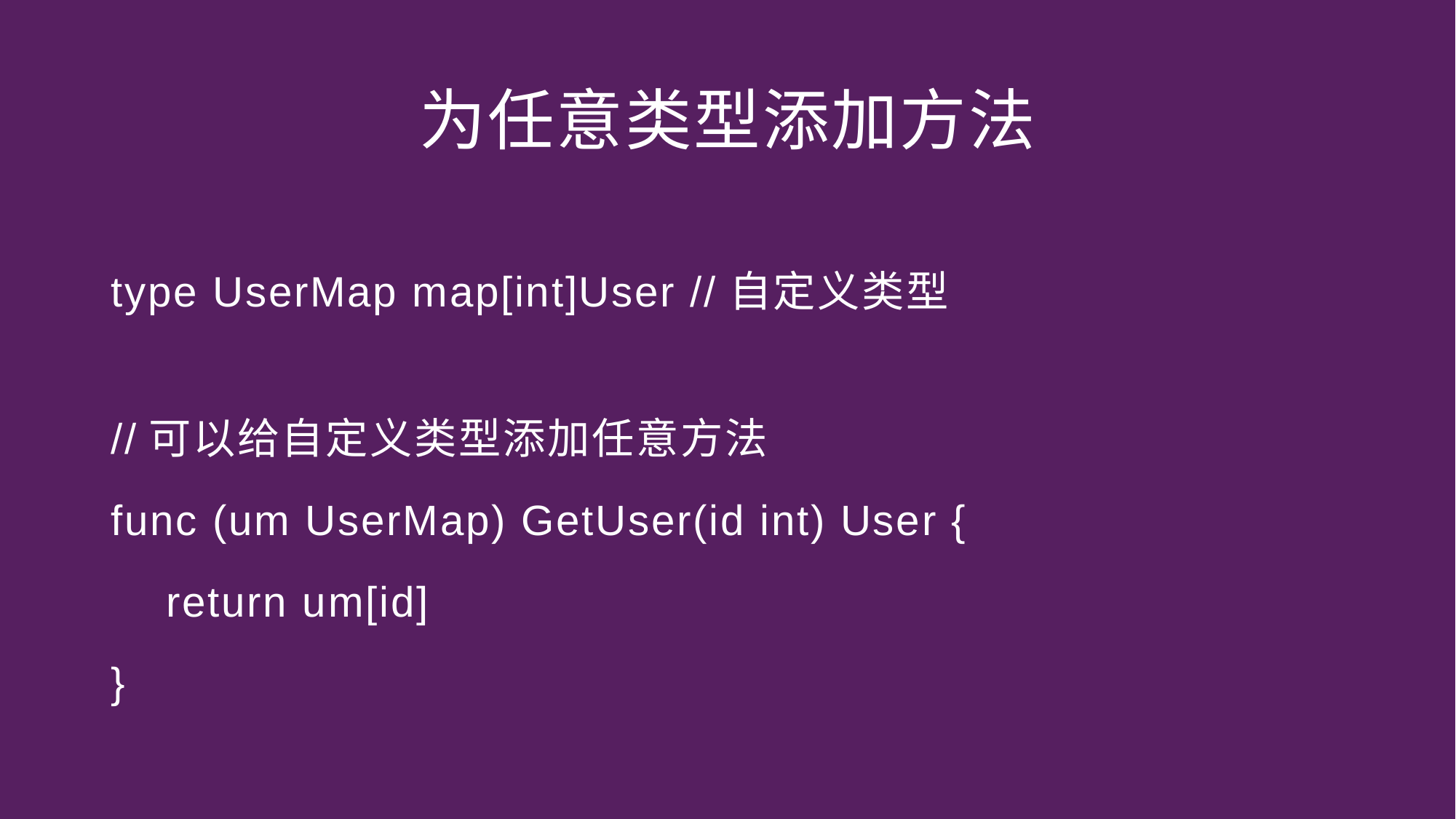

# 为任意类型添加方法
type UserMap map[int]User //自定义类型
//可以给自定义类型添加任意方法
func (um UserMap) GetUser(id int) User {
    return um[id]
}